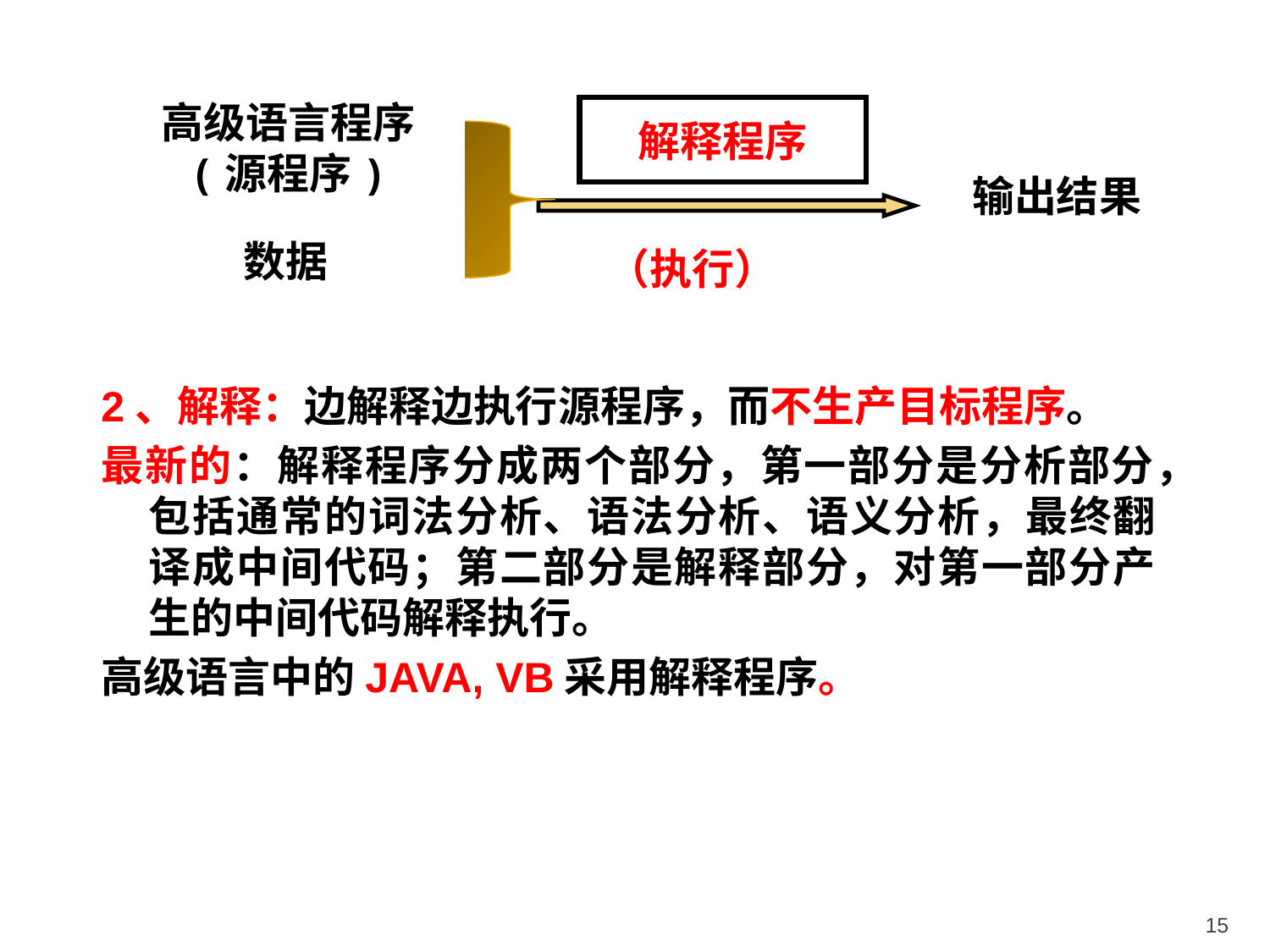

高级语言程序
(源程序)
解释程序

输出结果

数据
（执行）
2、解释：边解释边执行源程序，而不生产目标程序。
最新的：解释程序分成两个部分，第一部分是分析部分，包括通常的词法分析、语法分析、语义分析，最终翻译成中间代码；第二部分是解释部分，对第一部分产生的中间代码解释执行。
高级语言中的JAVA, VB采用解释程序。
15